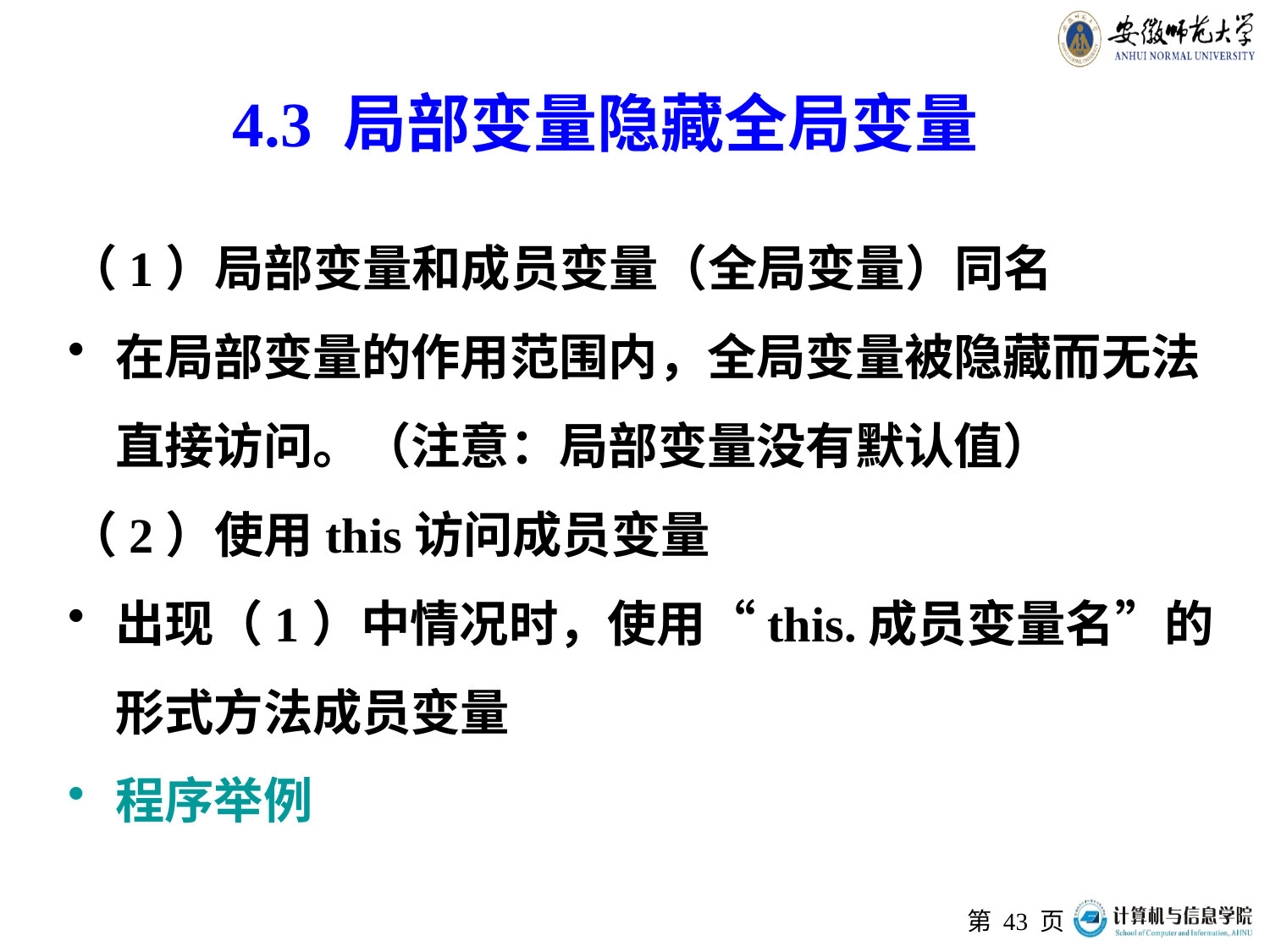

# 4.3 局部变量隐藏全局变量
（1）局部变量和成员变量（全局变量）同名
在局部变量的作用范围内，全局变量被隐藏而无法直接访问。（注意：局部变量没有默认值）
（2）使用this访问成员变量
出现（1）中情况时，使用“this.成员变量名”的形式方法成员变量
程序举例
第 43 页